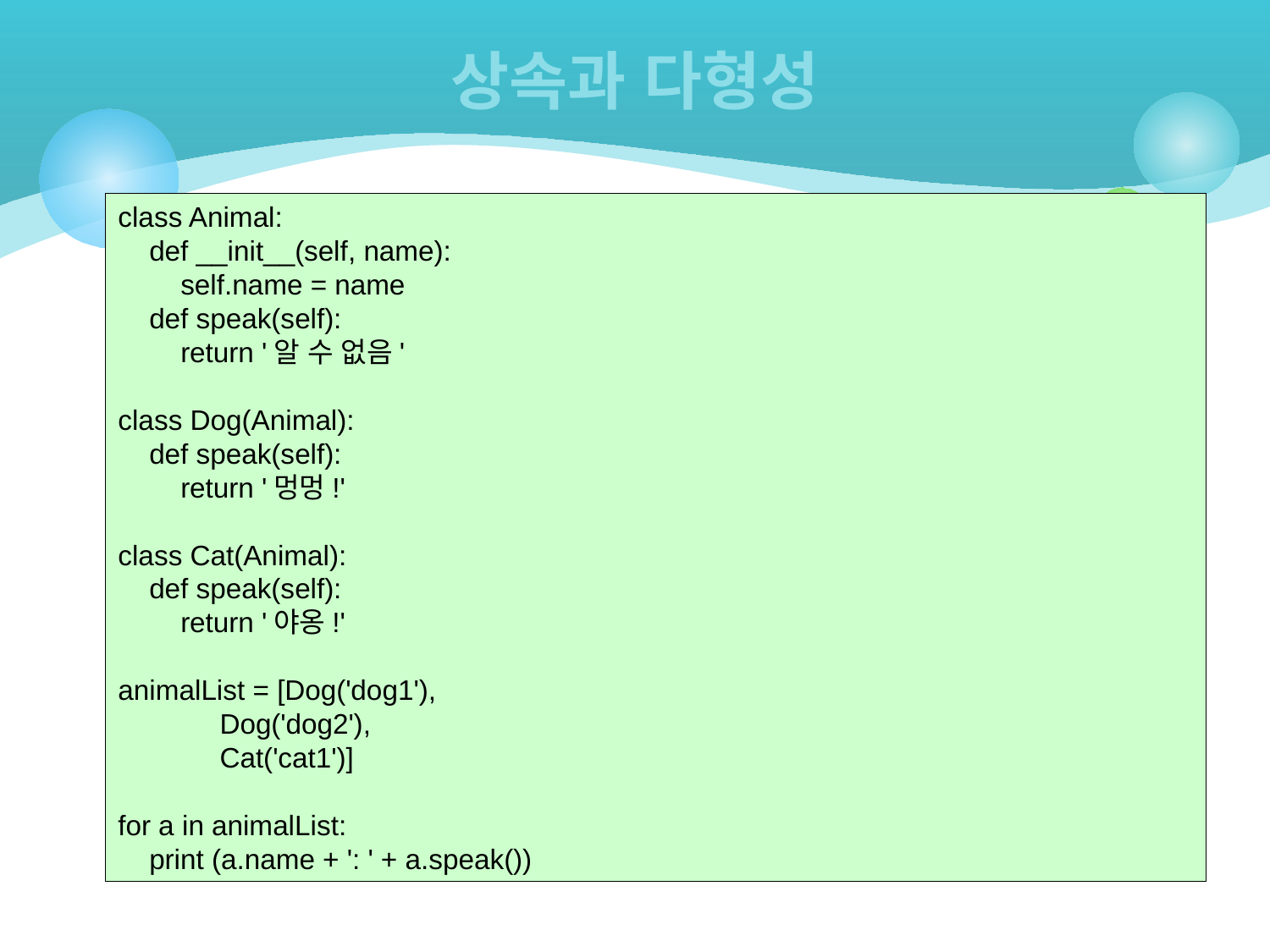

# 상속과 다형성
class Animal:
    def __init__(self, name):
        self.name = name
    def speak(self):
        return '알 수 없음'

class Dog(Animal):
    def speak(self):
        return '멍멍!'

class Cat(Animal):
    def speak(self):
        return '야옹!'

animalList = [Dog('dog1'),
             Dog('dog2'),
             Cat('cat1')]

for a in animalList:
    print (a.name + ': ' + a.speak())